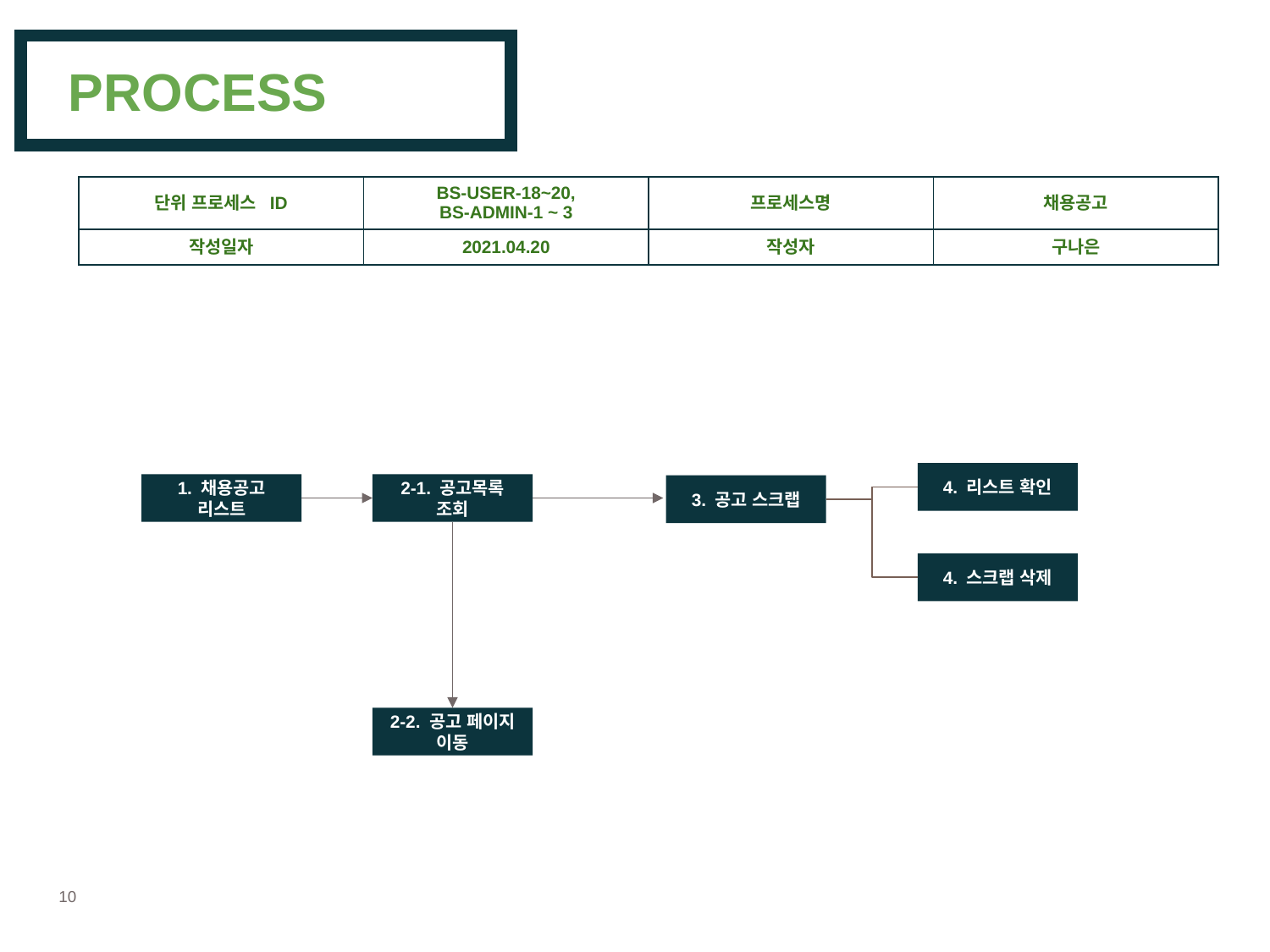

# PROCESS

| 단위 프로세스 ID | BS-USER-18~20, BS-ADMIN-1 ~ 3 | 프로세스명 | 채용공고 |
| --- | --- | --- | --- |
| 작성일자 | 2021.04.20 | 작성자 | 구나은 |
4. 리스트 확인
1. 채용공고
리스트
2-1. 공고목록 조회
3. 공고 스크랩
4. 스크랩 삭제
2-2. 공고 페이지 이동